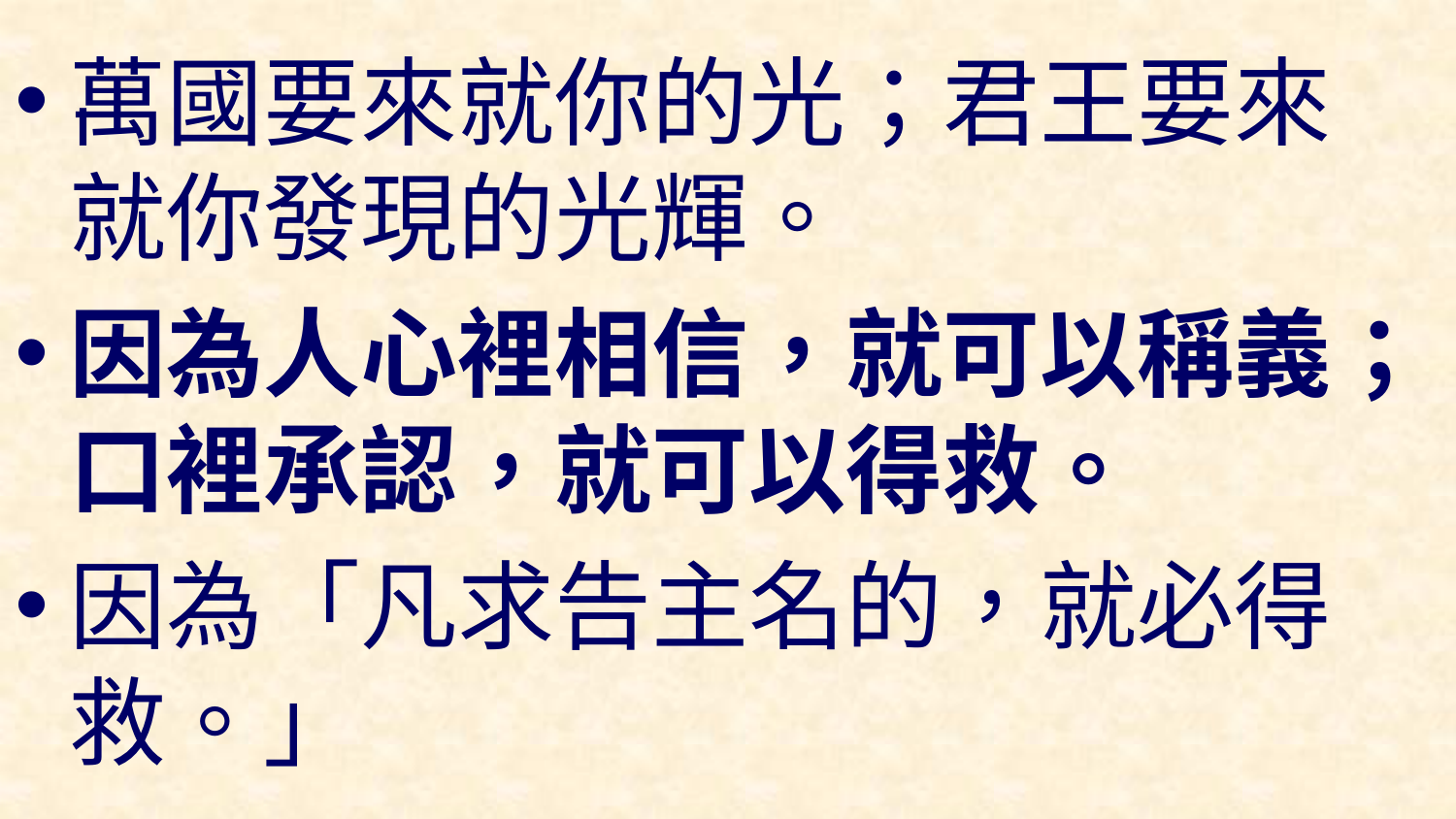

萬國要來就你的光；君王要來就你發現的光輝。
因為人心裡相信，就可以稱義；口裡承認，就可以得救。
因為「凡求告主名的，就必得救。」